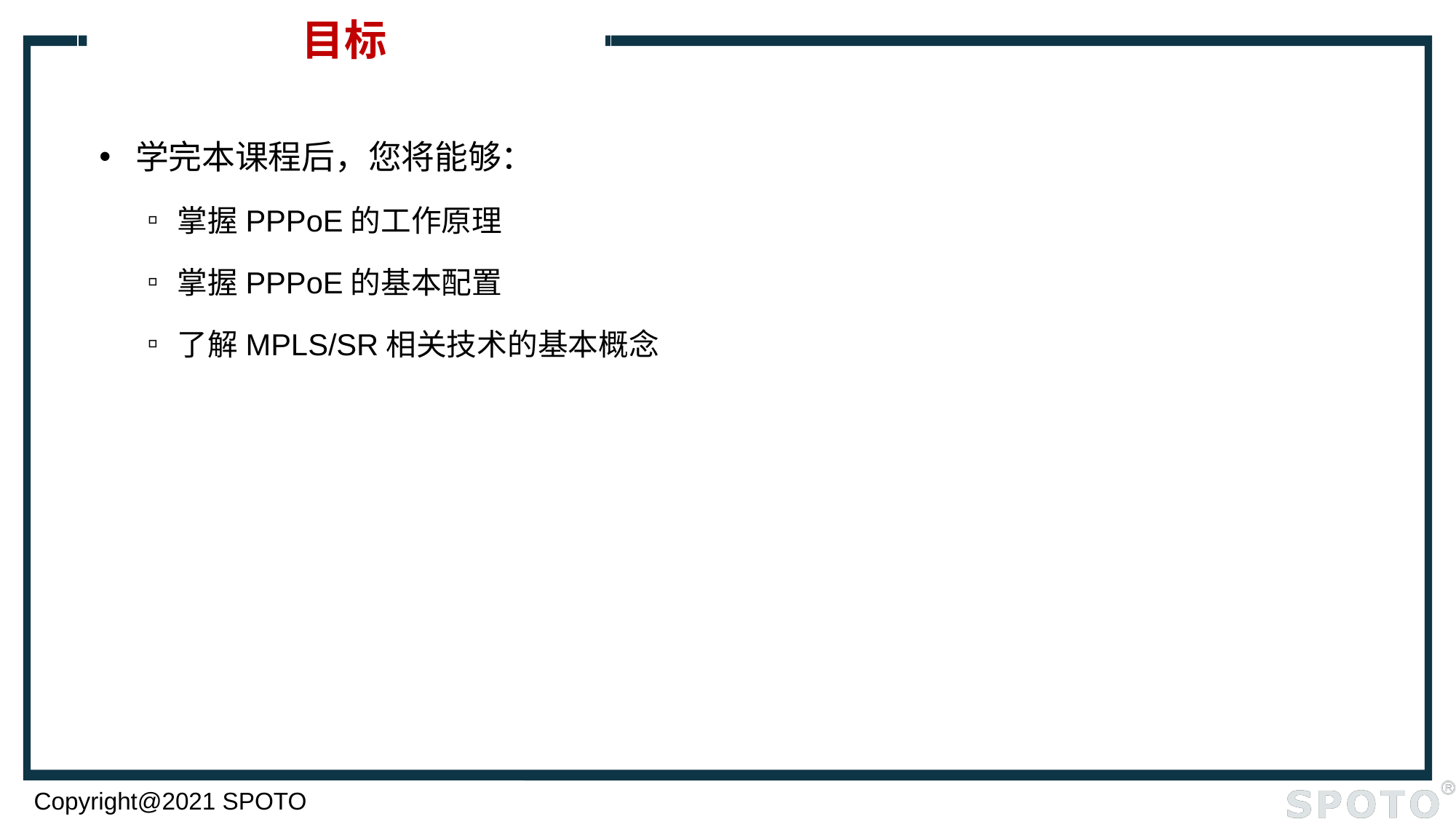

# 目标
学完本课程后，您将能够：
掌握PPPoE的工作原理
掌握PPPoE的基本配置
了解MPLS/SR相关技术的基本概念